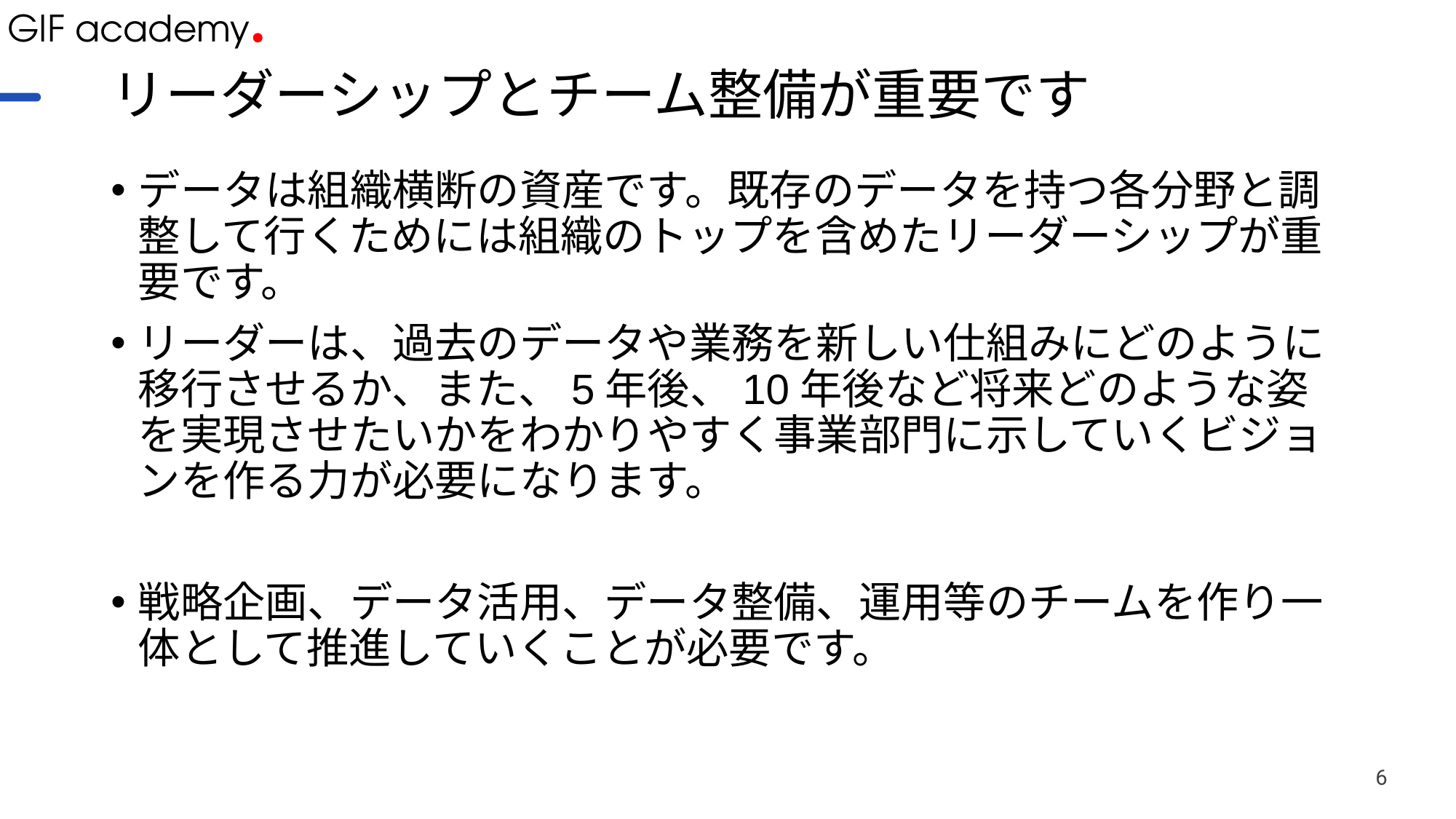

# リーダーシップとチーム整備が重要です
データは組織横断の資産です。既存のデータを持つ各分野と調整して行くためには組織のトップを含めたリーダーシップが重要です。
リーダーは、過去のデータや業務を新しい仕組みにどのように移行させるか、また、5年後、10年後など将来どのような姿を実現させたいかをわかりやすく事業部門に示していくビジョンを作る力が必要になります。

戦略企画、データ活用、データ整備、運用等のチームを作り一体として推進していくことが必要です。

6